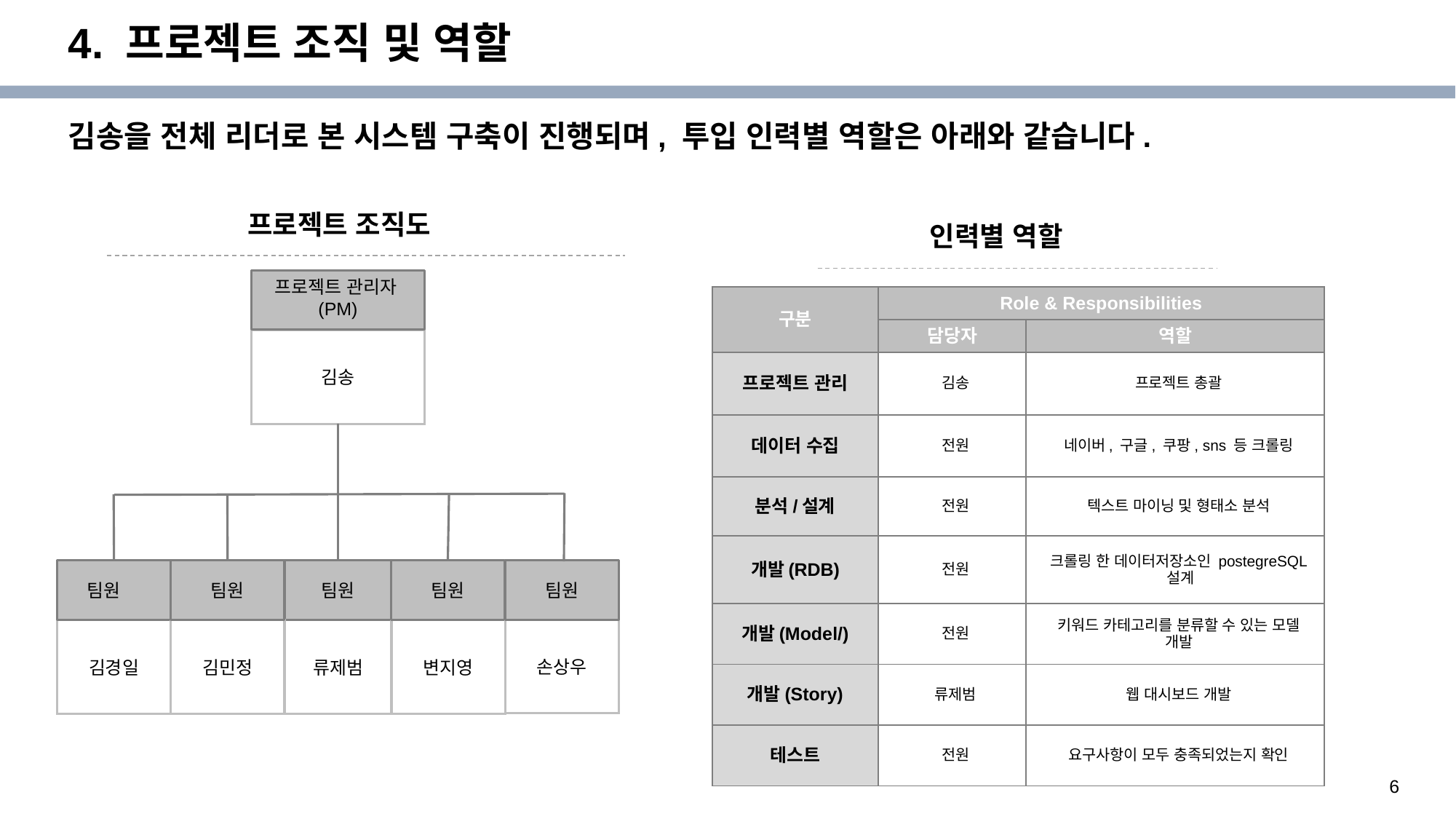

# 4. 프로젝트 조직 및 역할
김송을 전체 리더로 본 시스템 구축이 진행되며, 투입 인력별 역할은 아래와 같습니다.
프로젝트 조직도
인력별 역할
프로젝트 관리자(PM)
김송
팀원
김경일
팀원
류제범
팀원
변지영
팀원
김민정
| 구분 | Role & Responsibilities |  |
| --- | --- | --- |
|  | 담당자 | 역할 |
| 프로젝트 관리 | 김송 | 프로젝트 총괄 |
| 데이터 수집 | 전원 | 네이버, 구글, 쿠팡, sns 등 크롤링 |
| 분석/설계 | 전원 | 텍스트 마이닝 및 형태소 분석 |
| 개발(RDB) | 전원 | 크롤링 한 데이터저장소인 postegreSQL 설계 |
| 개발(Model/) | 전원 | 키워드 카테고리를 분류할 수 있는 모델 개발 |
| 개발(Story) | 류제범 | 웹 대시보드 개발 |
| 테스트 | 전원 | 요구사항이 모두 충족되었는지 확인 |
팀원
손상우